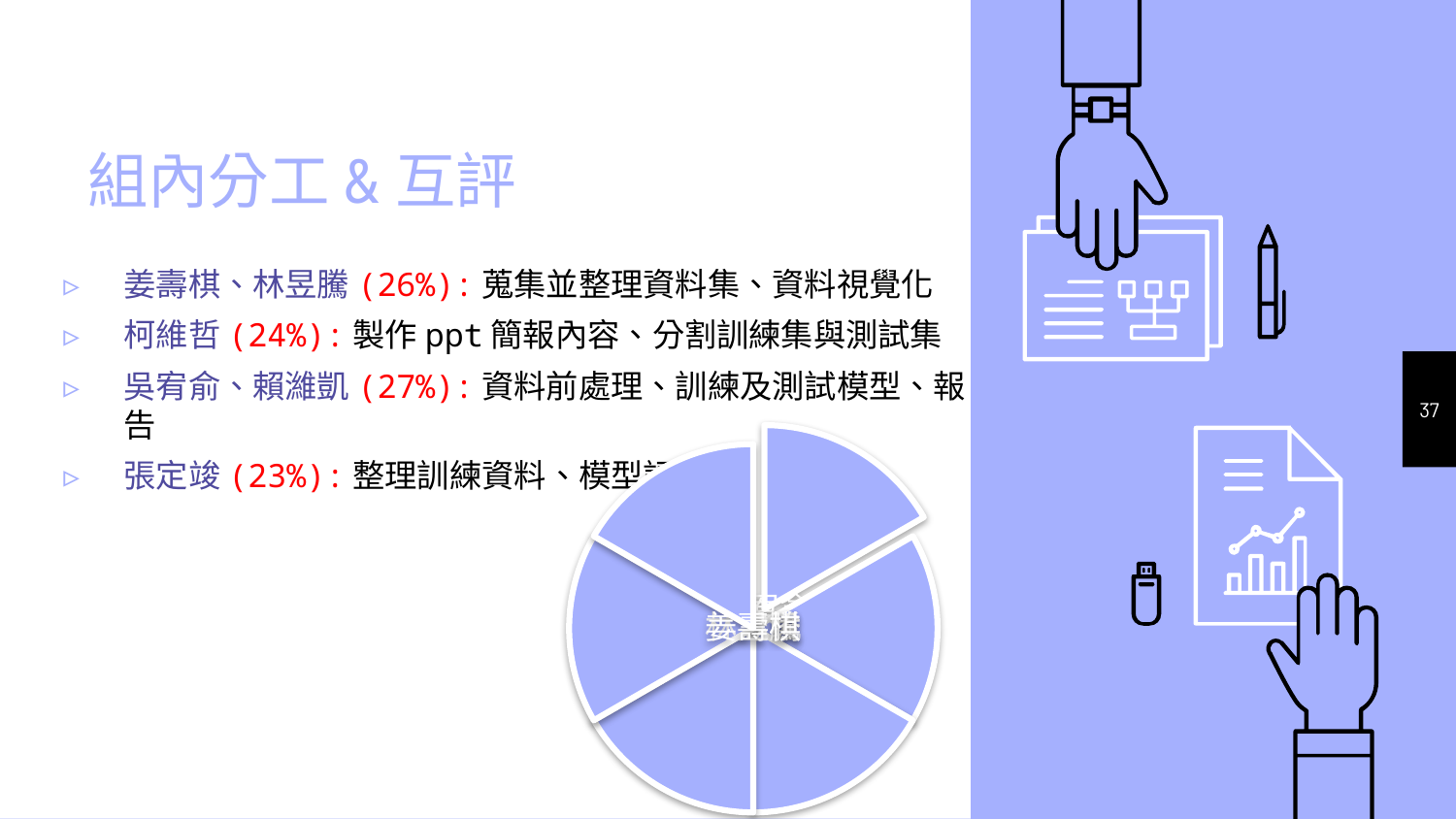

# 組內分工&互評
姜壽棋、林昱騰(26%):蒐集並整理資料集、資料視覺化
柯維哲(24%):製作ppt簡報內容、分割訓練集與測試集
吳宥俞、賴濰凱(27%):資料前處理、訓練及測試模型、報告
張定竣(23%):整理訓練資料、模型評估
37
吳宥俞
柯維哲
賴濰凱
張定竣
林昱騰
姜壽棋